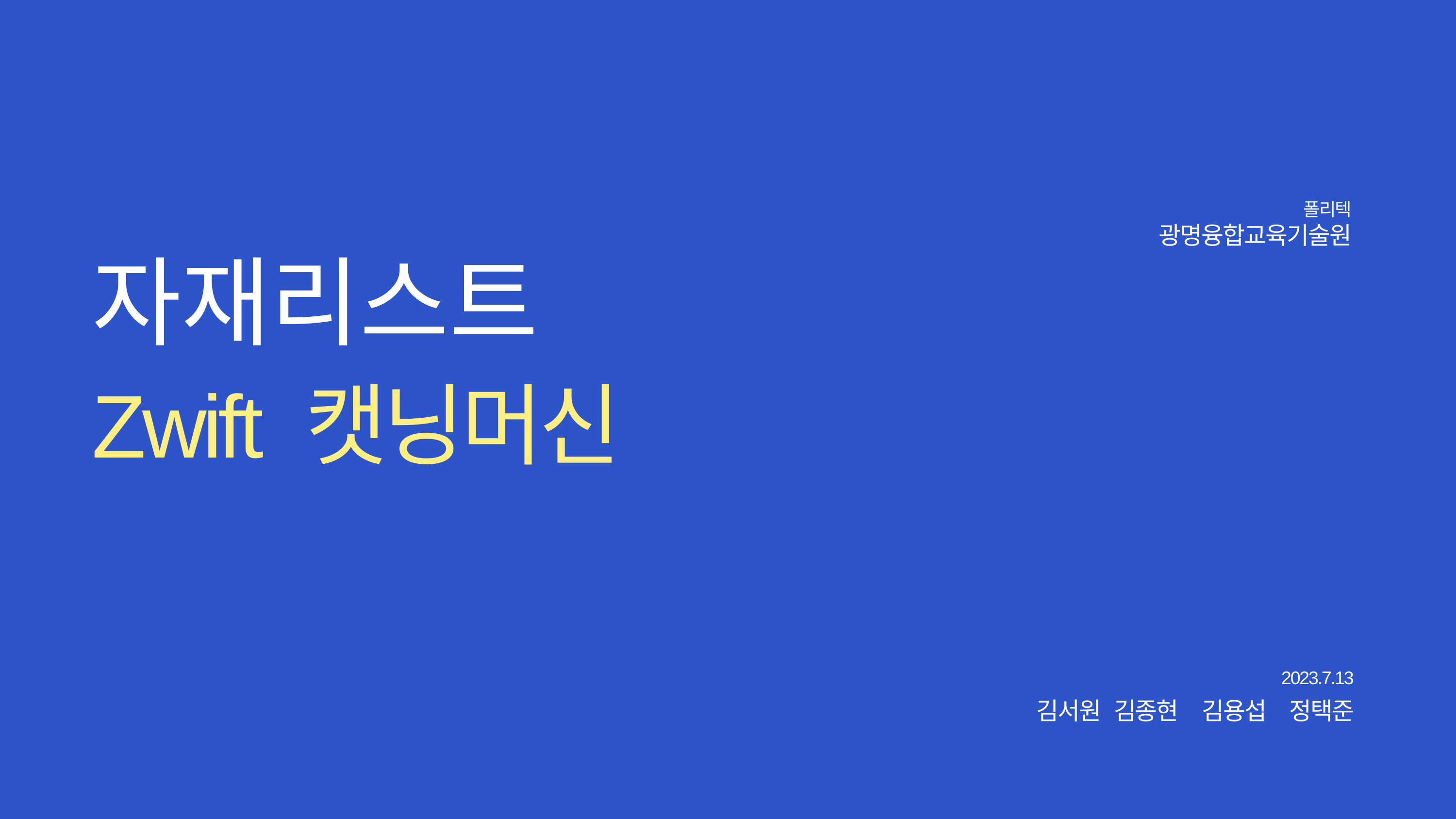

폴리텍
광명융합교육기술원
자재리스트
Zwift 캣닝머신
2023.7.13
김서원  김종현    김용섭    정택준